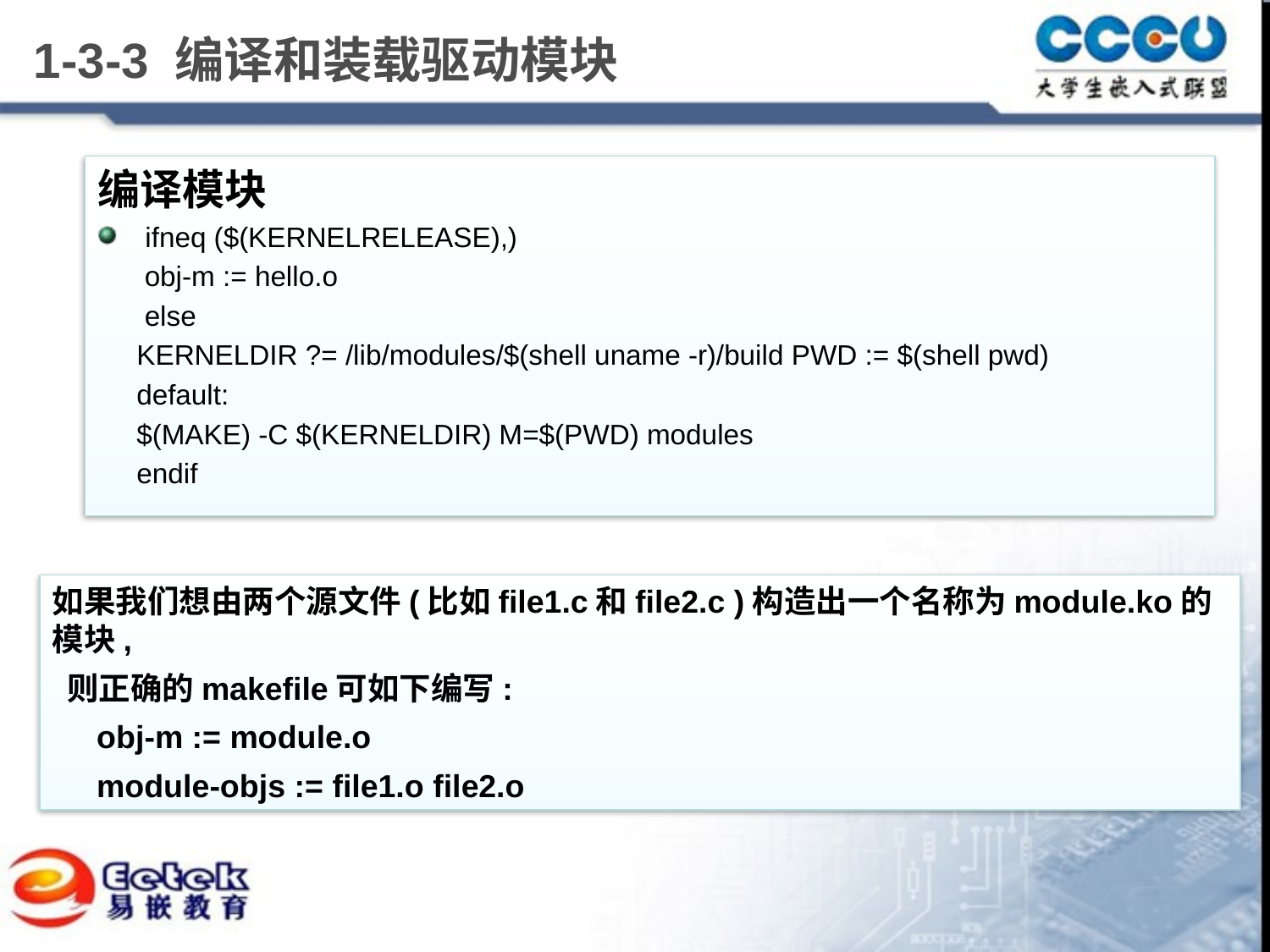

# 1-3-3 编译和装载驱动模块
编译模块
ifneq ($(KERNELRELEASE),)
      obj-m := hello.o
      else
     KERNELDIR ?= /lib/modules/$(shell uname -r)/build PWD := $(shell pwd)
     default:
     $(MAKE) -C $(KERNELDIR) M=$(PWD) modules
     endif

如果我们想由两个源文件(比如file1.c和file2.c )构造出一个名称为module.ko的模块,
 则正确的makefile可如下编写:
     obj-m := module.o
     module-objs := file1.o file2.o